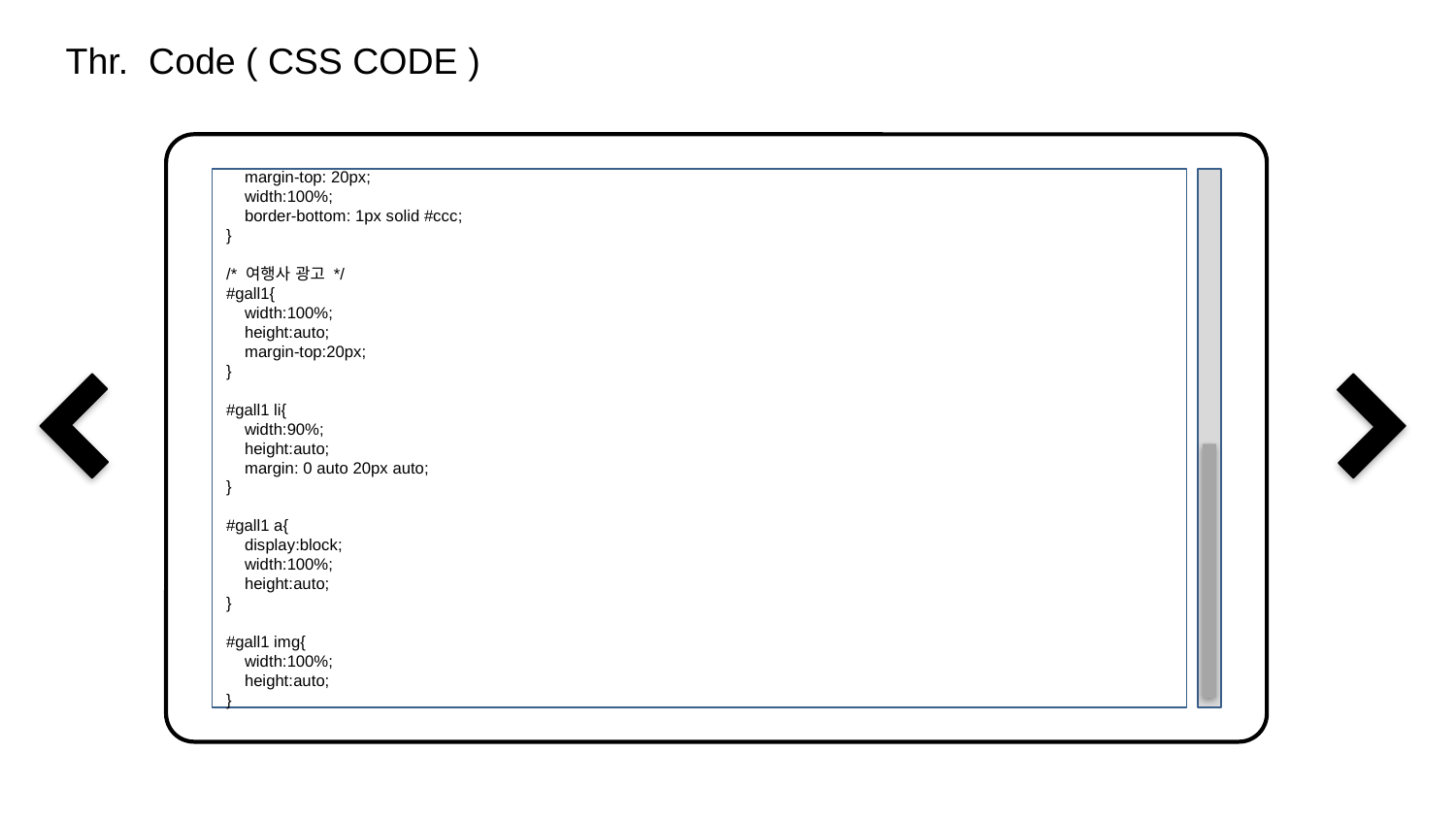

Thr.  Code ( CSS CODE )

    margin-top: 20px;
    width:100%;
    border-bottom: 1px solid #ccc;
}
/* 여행사 광고 */
#gall1{
    width:100%;
    height:auto;
    margin-top:20px;
}
#gall1 li{
    width:90%;
    height:auto;
    margin: 0 auto 20px auto;
}
#gall1 a{
    display:block;
    width:100%;
    height:auto;
}

#gall1 img{
    width:100%;
    height:auto;
}